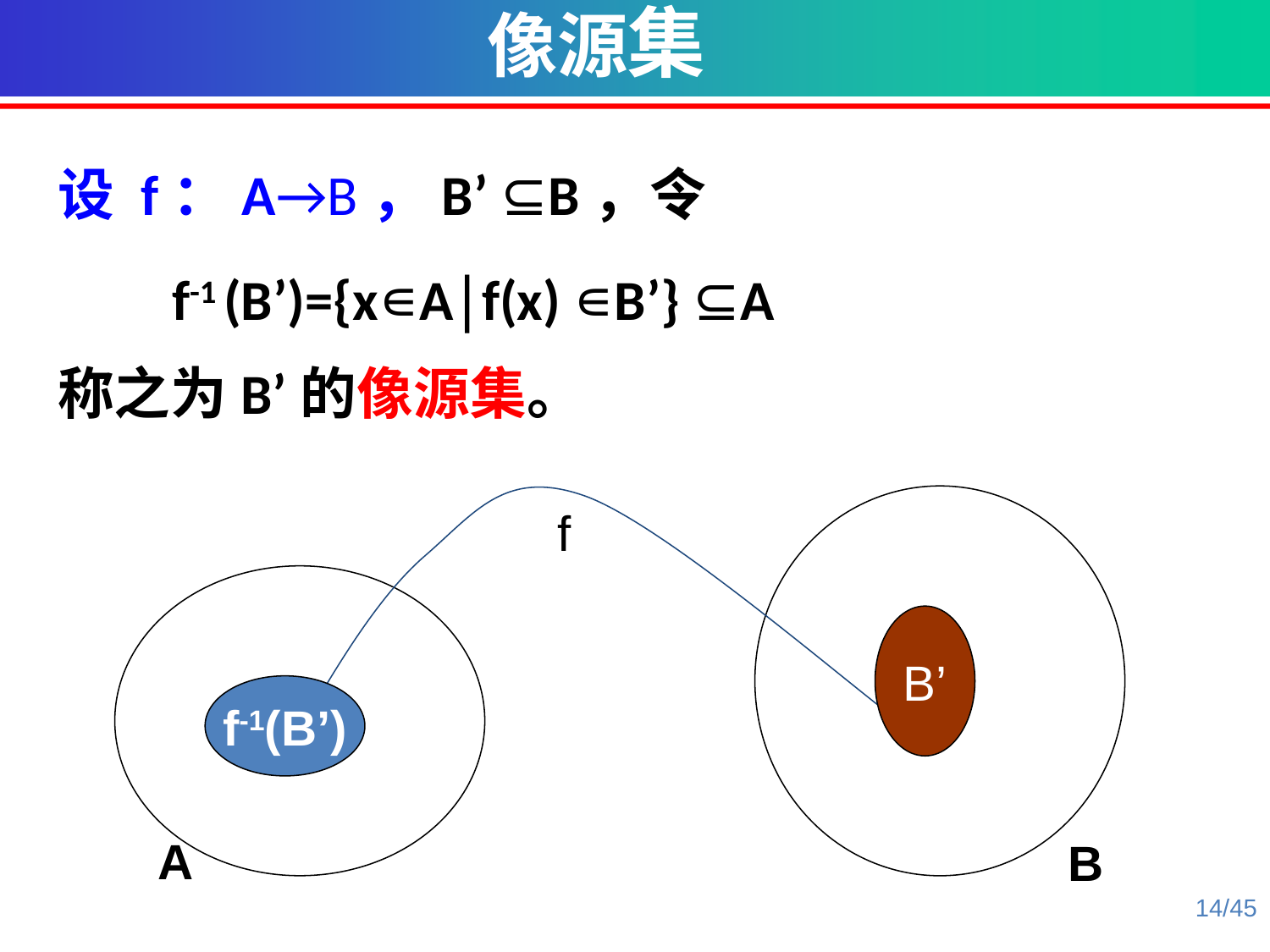

像源集
设 f：A→B，B’ ⊆B，令
         f-1 (B’)={x∊A│f(x) ∊B’} ⊆A
称之为B’的像源集。

f

B’
f-1(B’)
A
B
14/45